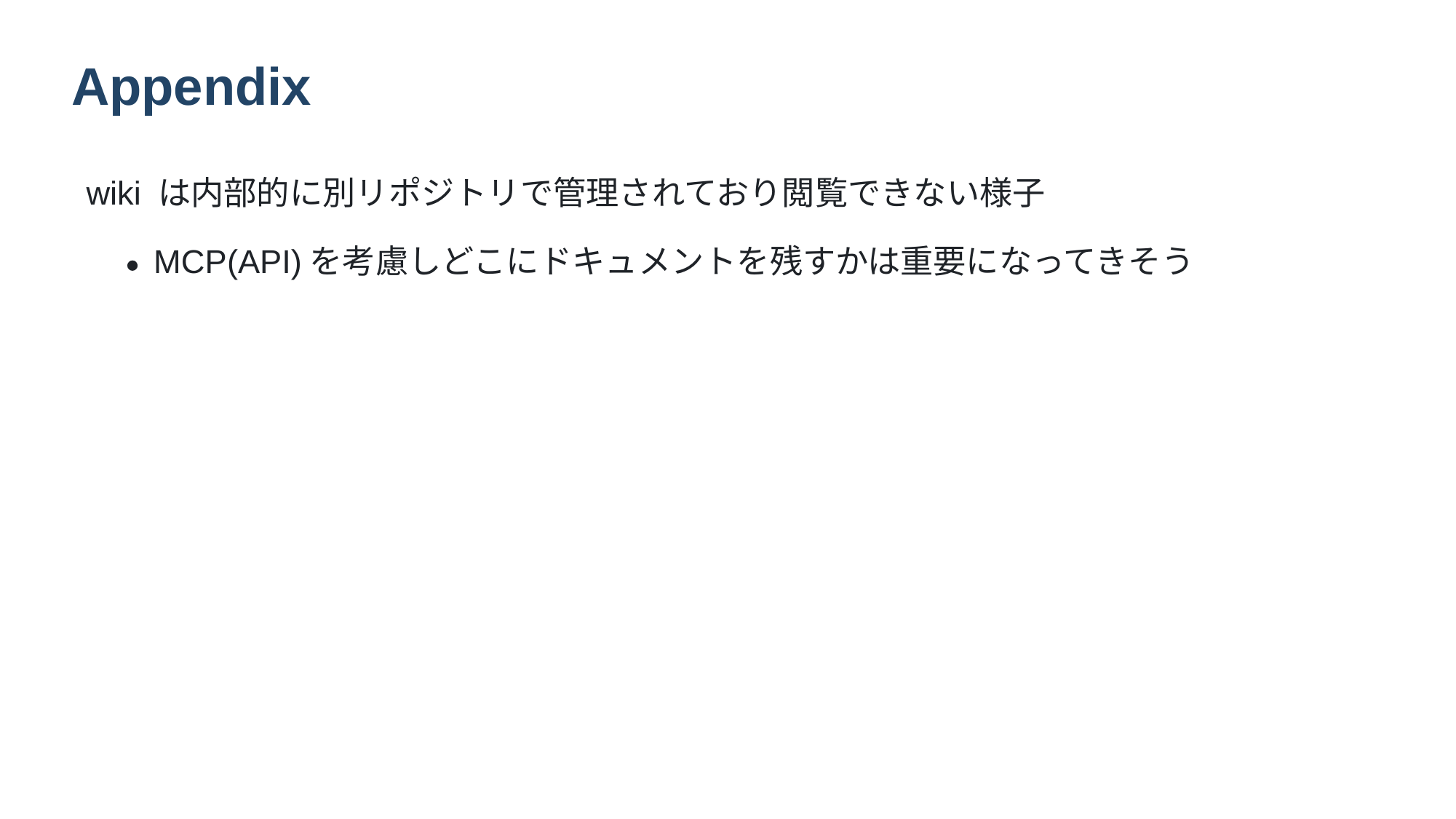

Appendix
wiki は内部的に別リポジトリで管理されており閲覧できない様⼦
MCP(API)を考慮しどこにドキュメントを残すかは重要になってきそう